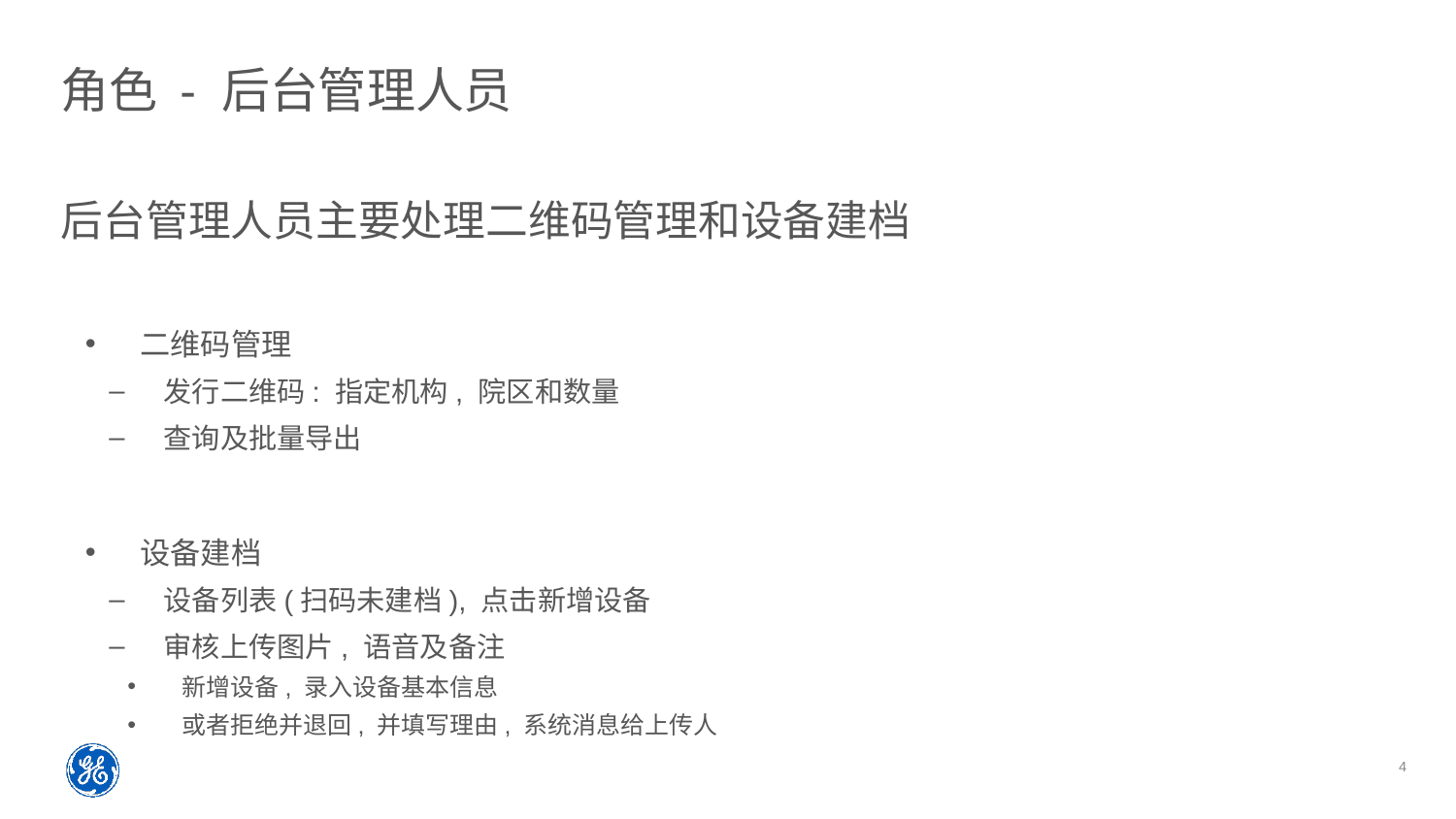

# 角色 - 后台管理人员
后台管理人员主要处理二维码管理和设备建档

二维码管理
发行二维码: 指定机构, 院区和数量
查询及批量导出

设备建档
设备列表(扫码未建档), 点击新增设备
审核上传图片, 语音及备注
新增设备, 录入设备基本信息
或者拒绝并退回, 并填写理由, 系统消息给上传人

4